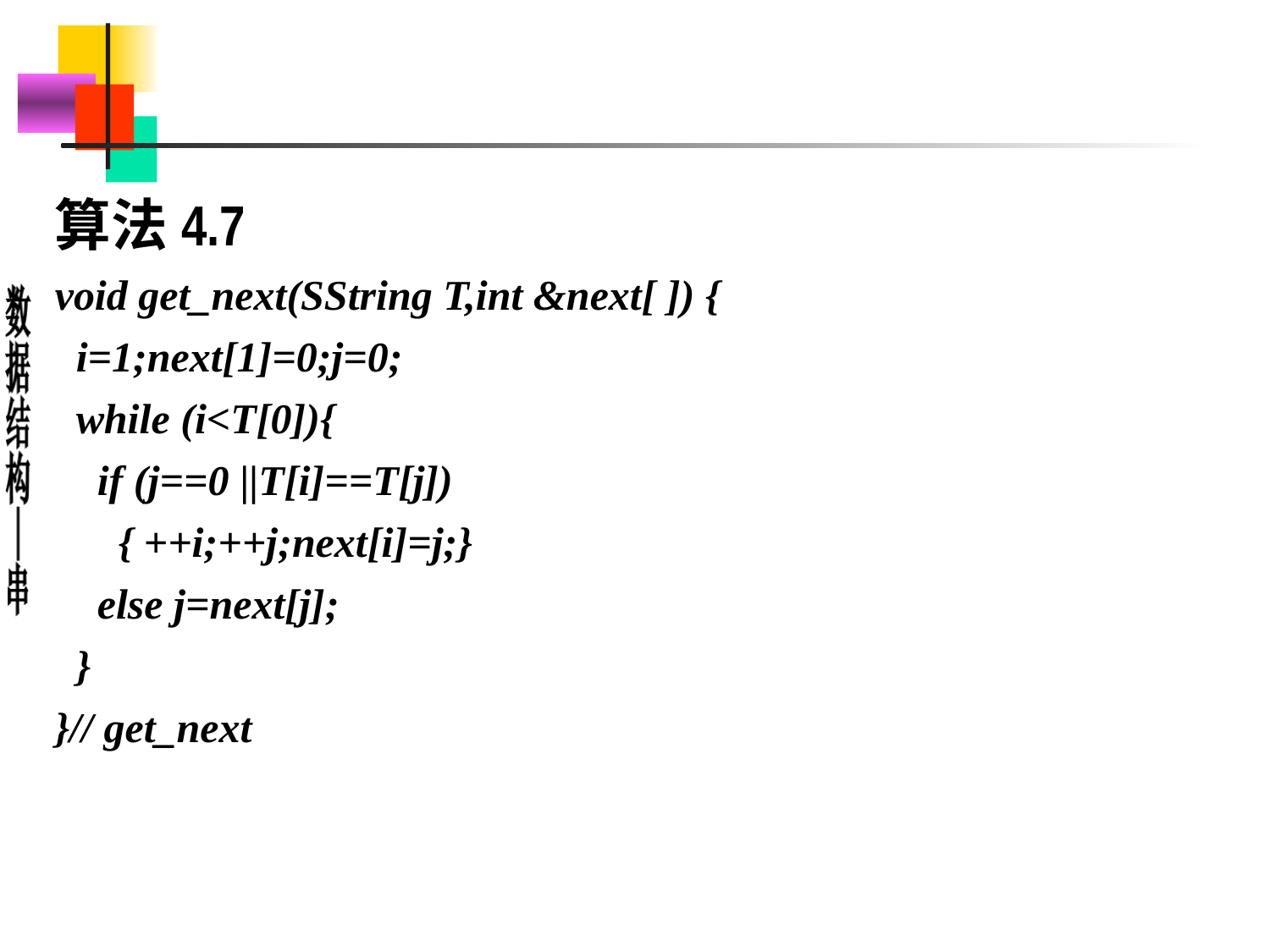

#
算法4.7
void get_next(SString T,int &next[ ]) {
  i=1;next[1]=0;j=0;
  while (i<T[0]){
    if (j==0 ||T[i]==T[j])
      { ++i;++j;next[i]=j;}
    else j=next[j];
  }
}// get_next